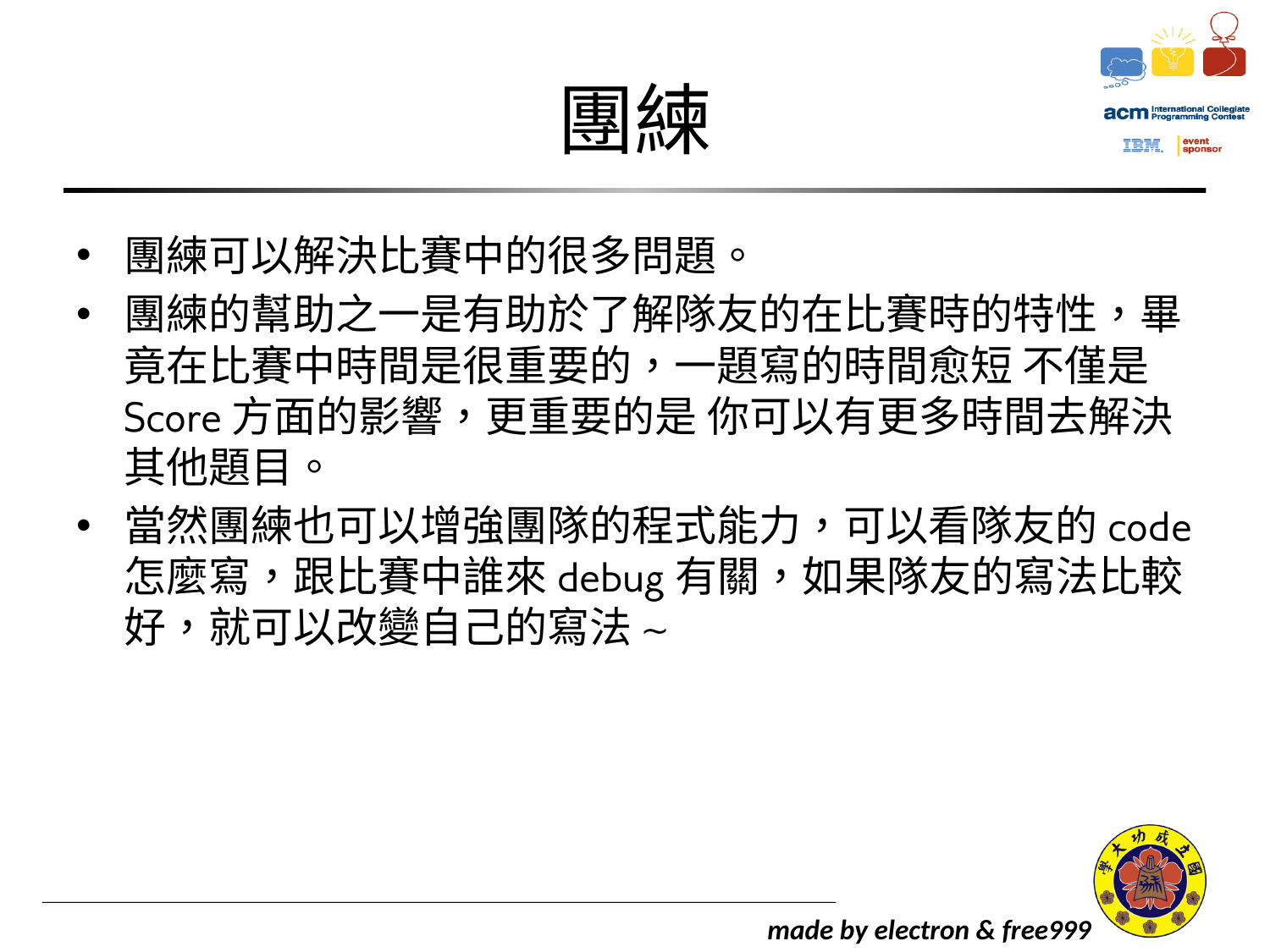

# 團練
團練可以解決比賽中的很多問題。
團練的幫助之一是有助於了解隊友的在比賽時的特性，畢竟在比賽中時間是很重要的，一題寫的時間愈短 不僅是Score方面的影響，更重要的是 你可以有更多時間去解決其他題目。
當然團練也可以增強團隊的程式能力，可以看隊友的code怎麼寫，跟比賽中誰來debug有關，如果隊友的寫法比較好，就可以改變自己的寫法~